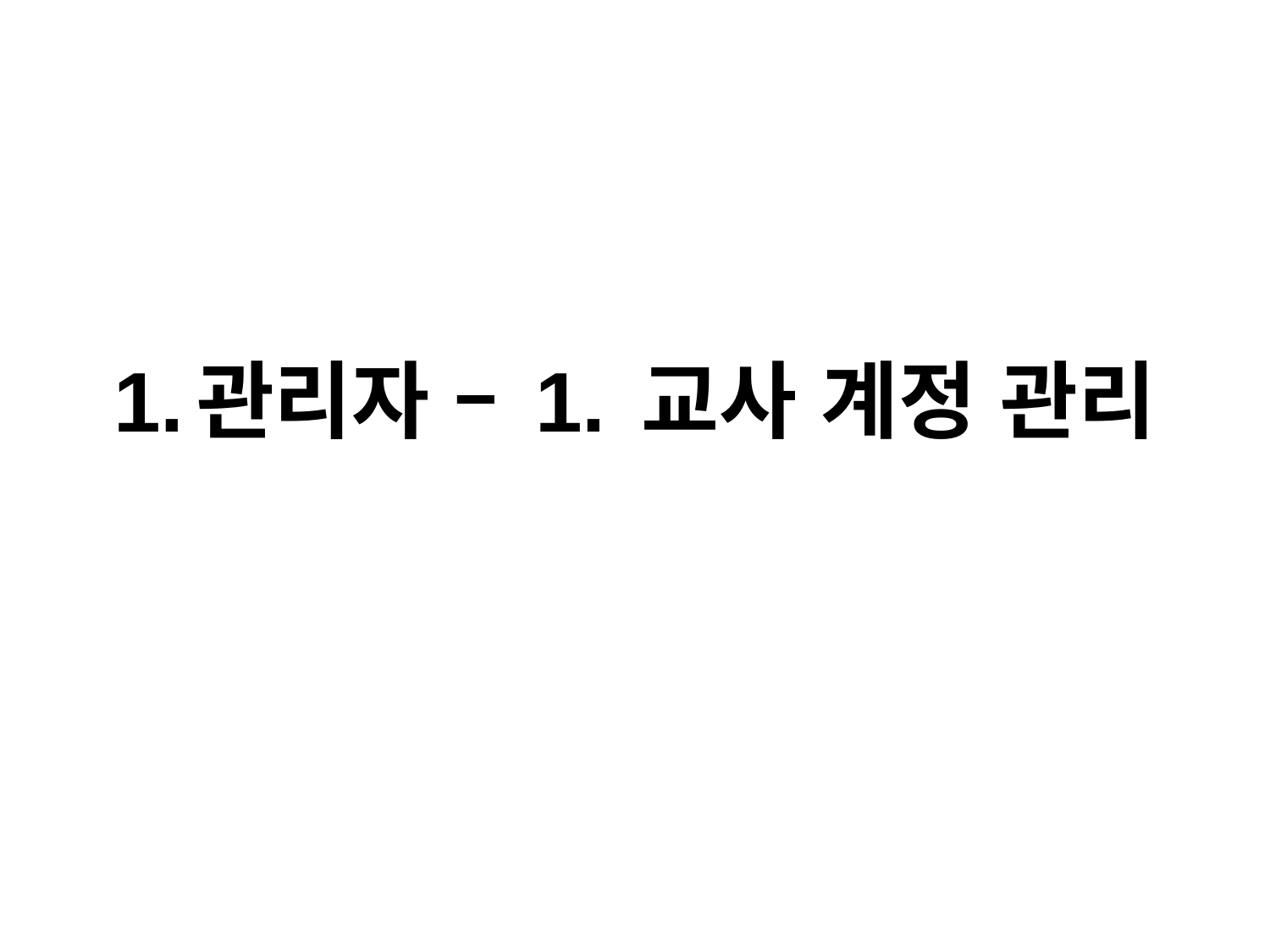

# 1.관리자 – 1. 교사 계정 관리